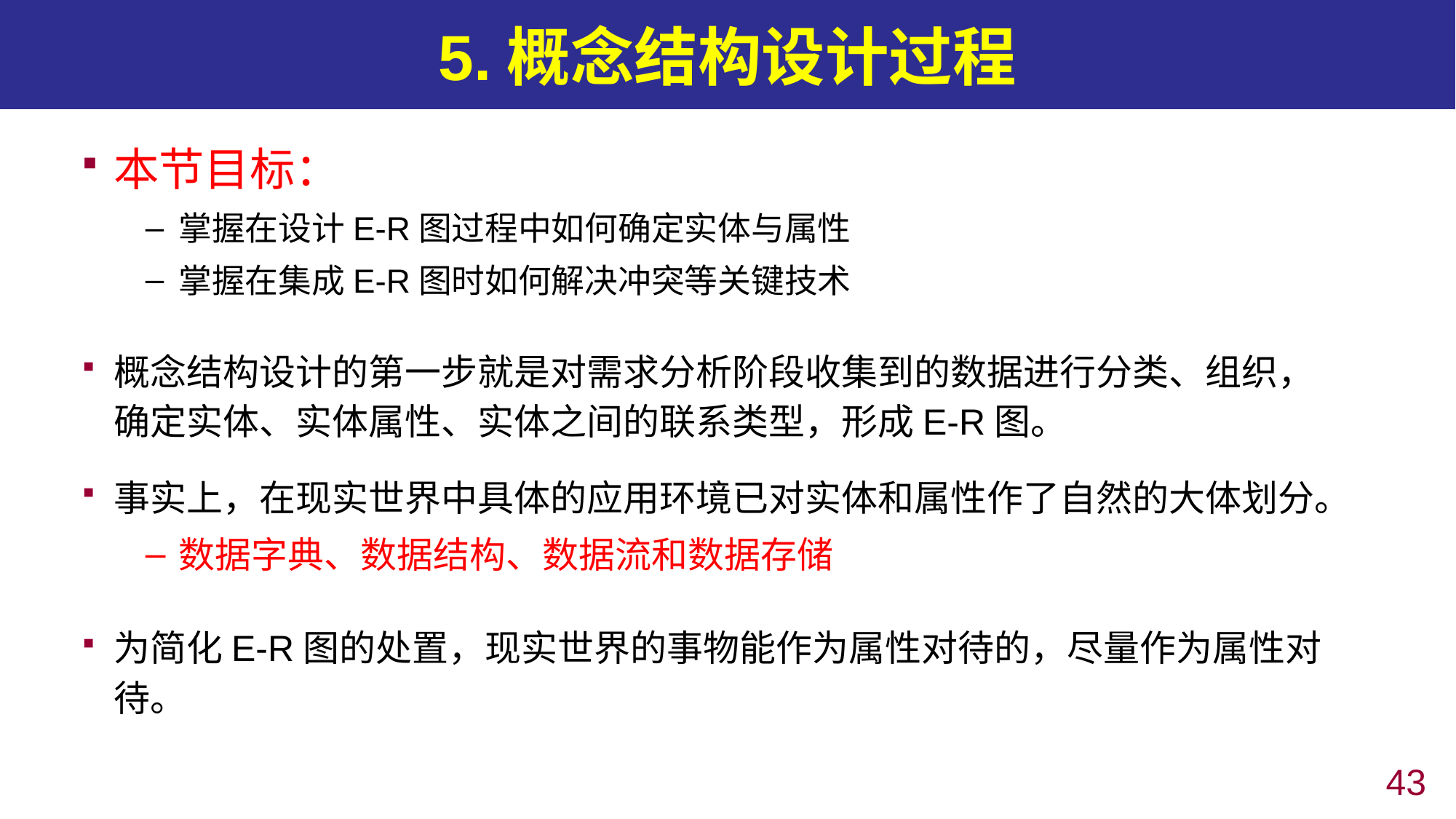

# 5.概念结构设计过程
本节目标：
掌握在设计E-R图过程中如何确定实体与属性
掌握在集成E-R图时如何解决冲突等关键技术

概念结构设计的第一步就是对需求分析阶段收集到的数据进行分类、组织，确定实体、实体属性、实体之间的联系类型，形成E-R图。

事实上，在现实世界中具体的应用环境已对实体和属性作了自然的大体划分。
数据字典、数据结构、数据流和数据存储

为简化E-R图的处置，现实世界的事物能作为属性对待的，尽量作为属性对待。
43